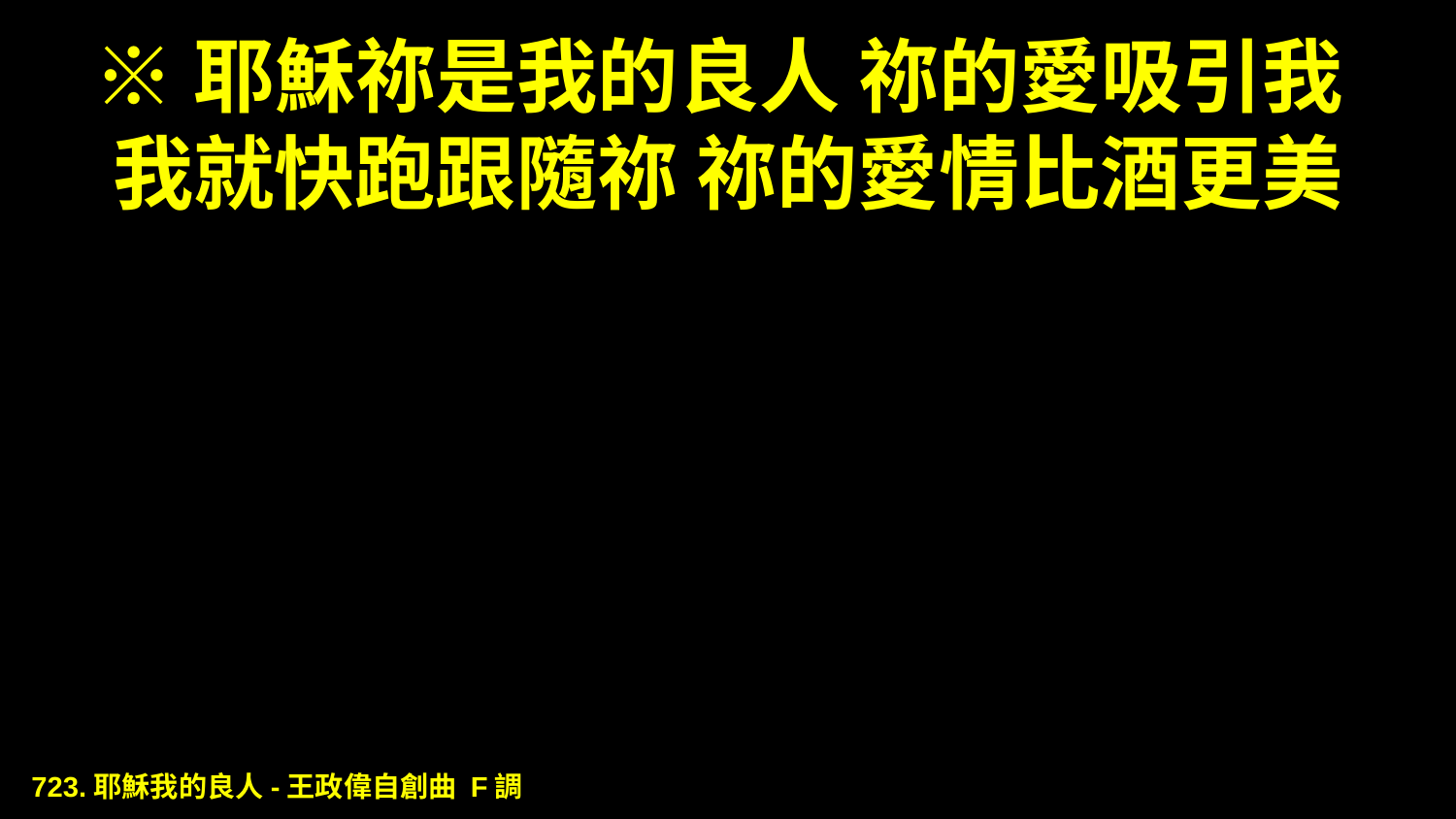

# ※耶穌祢是我的良人 祢的愛吸引我 我就快跑跟隨祢 祢的愛情比酒更美
723.耶穌我的良人-王政偉自創曲 F調